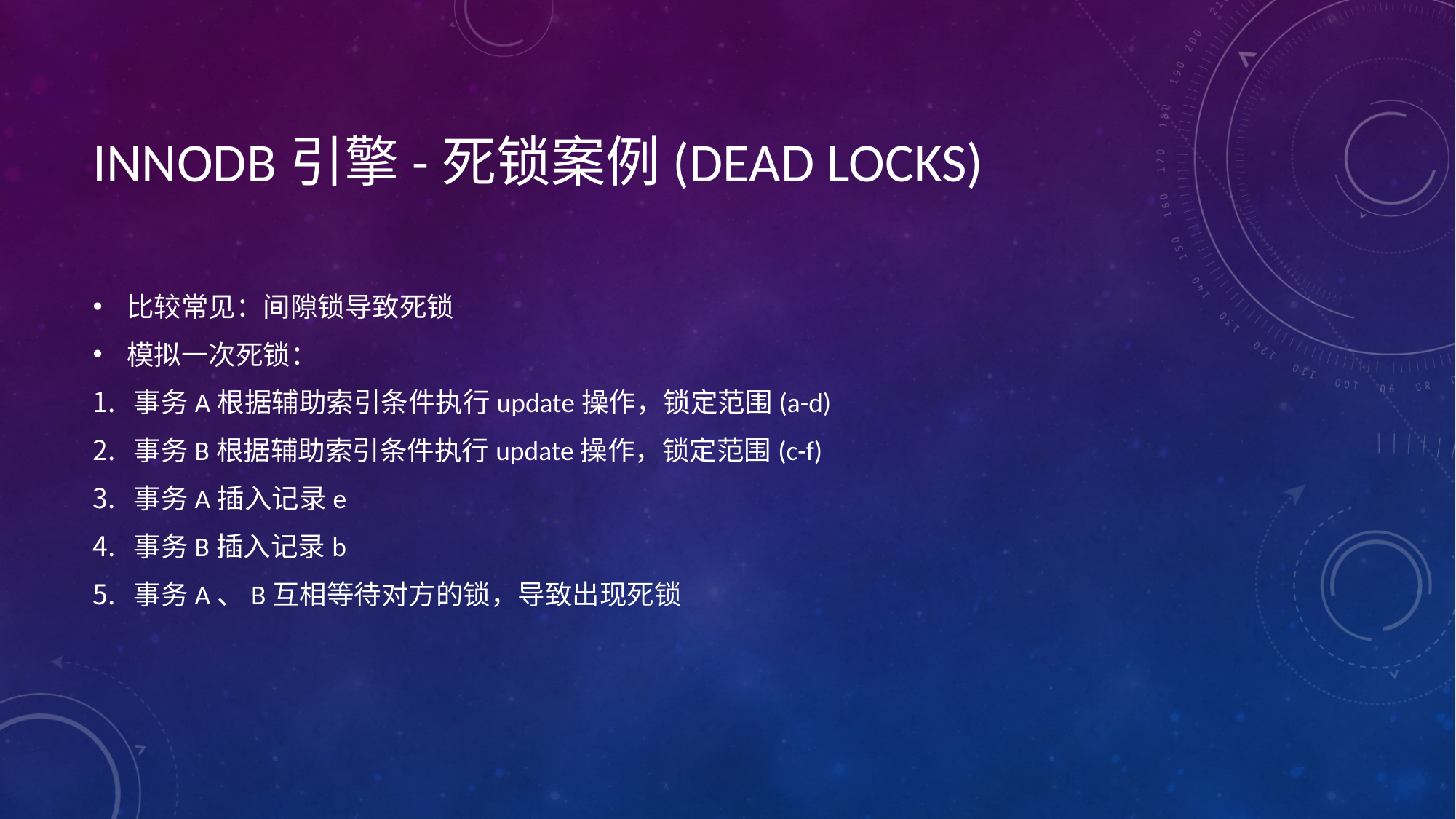

# Innodb引擎-死锁案例(DeAD locks)
比较常见：间隙锁导致死锁
模拟一次死锁：
事务A根据辅助索引条件执行update操作，锁定范围(a-d)
事务B根据辅助索引条件执行update操作，锁定范围(c-f)
事务A插入记录e
事务B插入记录b
事务A、B互相等待对方的锁，导致出现死锁